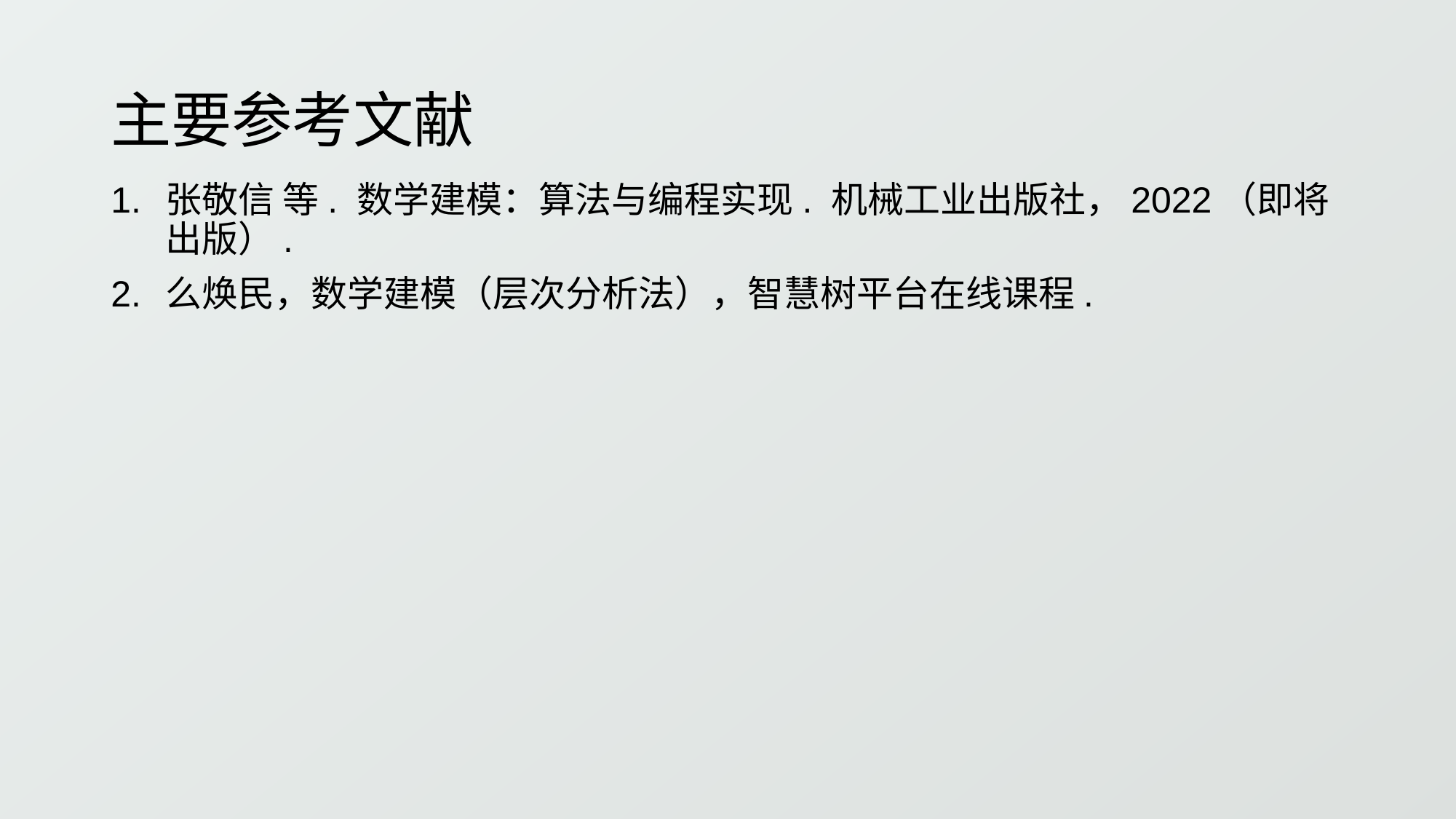

# 主要参考文献
张敬信 等. 数学建模：算法与编程实现. 机械工业出版社，2022（即将出版）.
么焕民，数学建模（层次分析法），智慧树平台在线课程.